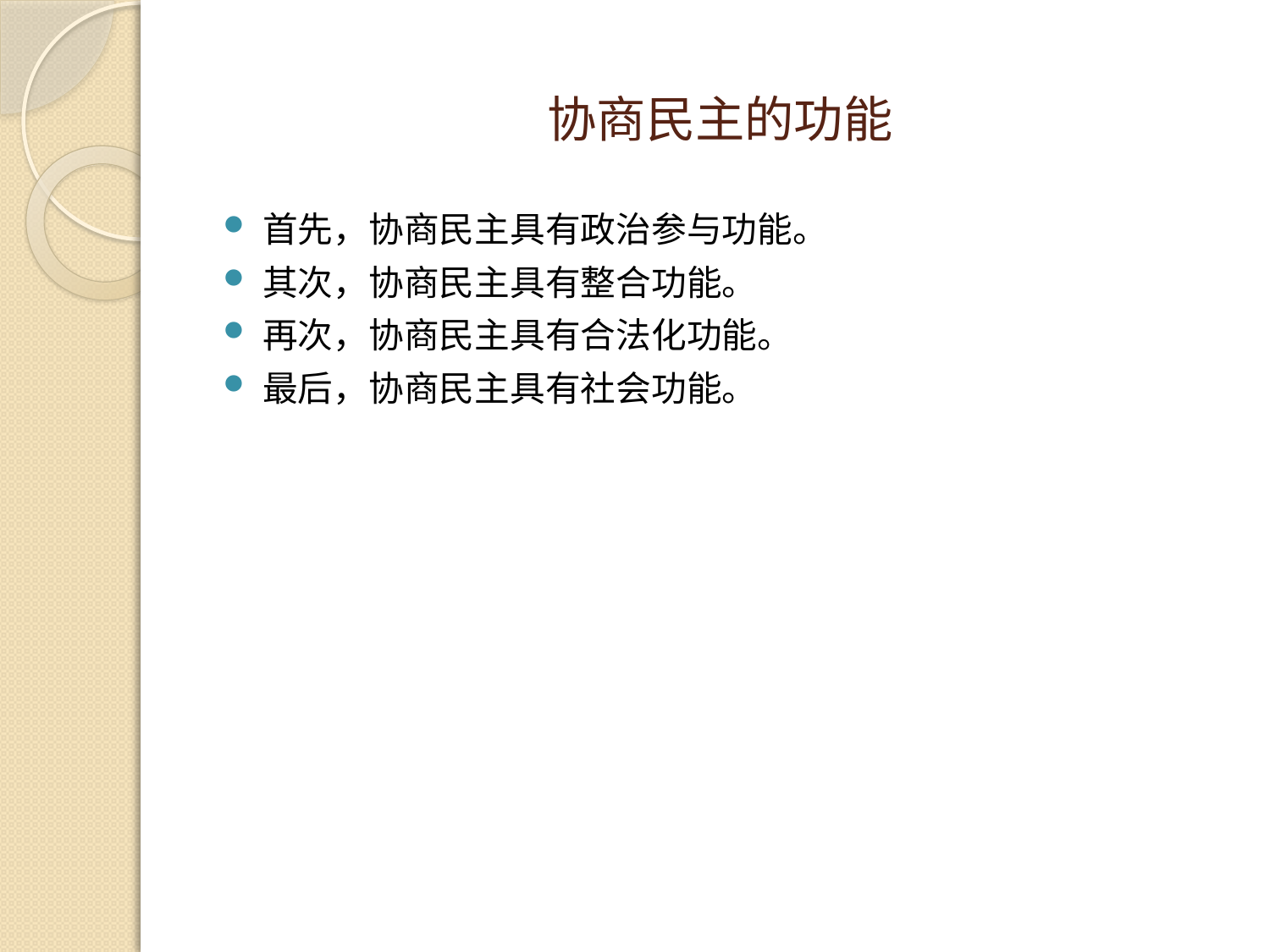

# 协商民主的功能
首先，协商民主具有政治参与功能。
其次，协商民主具有整合功能。
再次，协商民主具有合法化功能。
最后，协商民主具有社会功能。